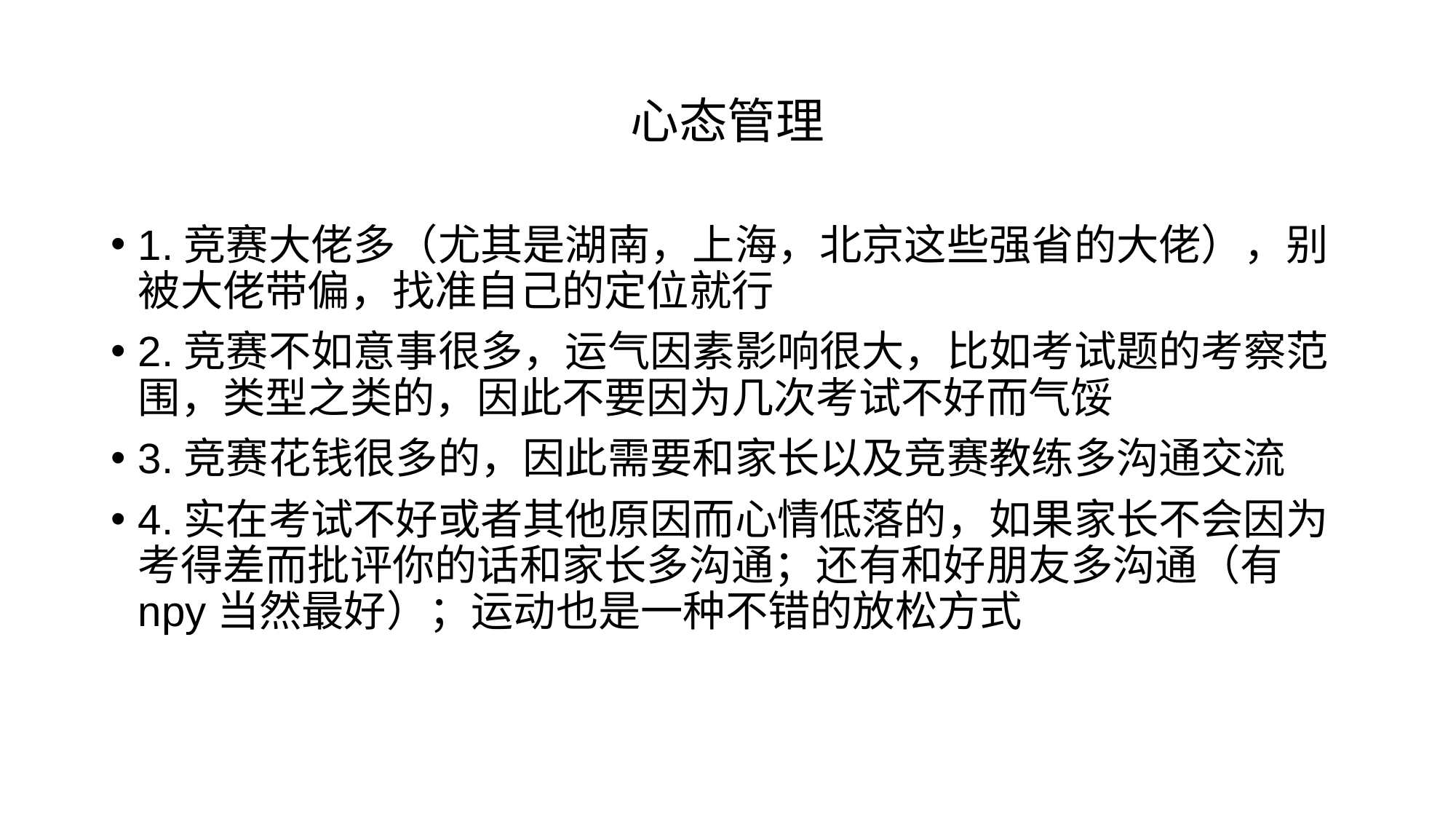

# 心态管理
1.竞赛大佬多（尤其是湖南，上海，北京这些强省的大佬），别被大佬带偏，找准自己的定位就行
2.竞赛不如意事很多，运气因素影响很大，比如考试题的考察范围，类型之类的，因此不要因为几次考试不好而气馁
3.竞赛花钱很多的，因此需要和家长以及竞赛教练多沟通交流
4.实在考试不好或者其他原因而心情低落的，如果家长不会因为考得差而批评你的话和家长多沟通；还有和好朋友多沟通（有npy当然最好）；运动也是一种不错的放松方式